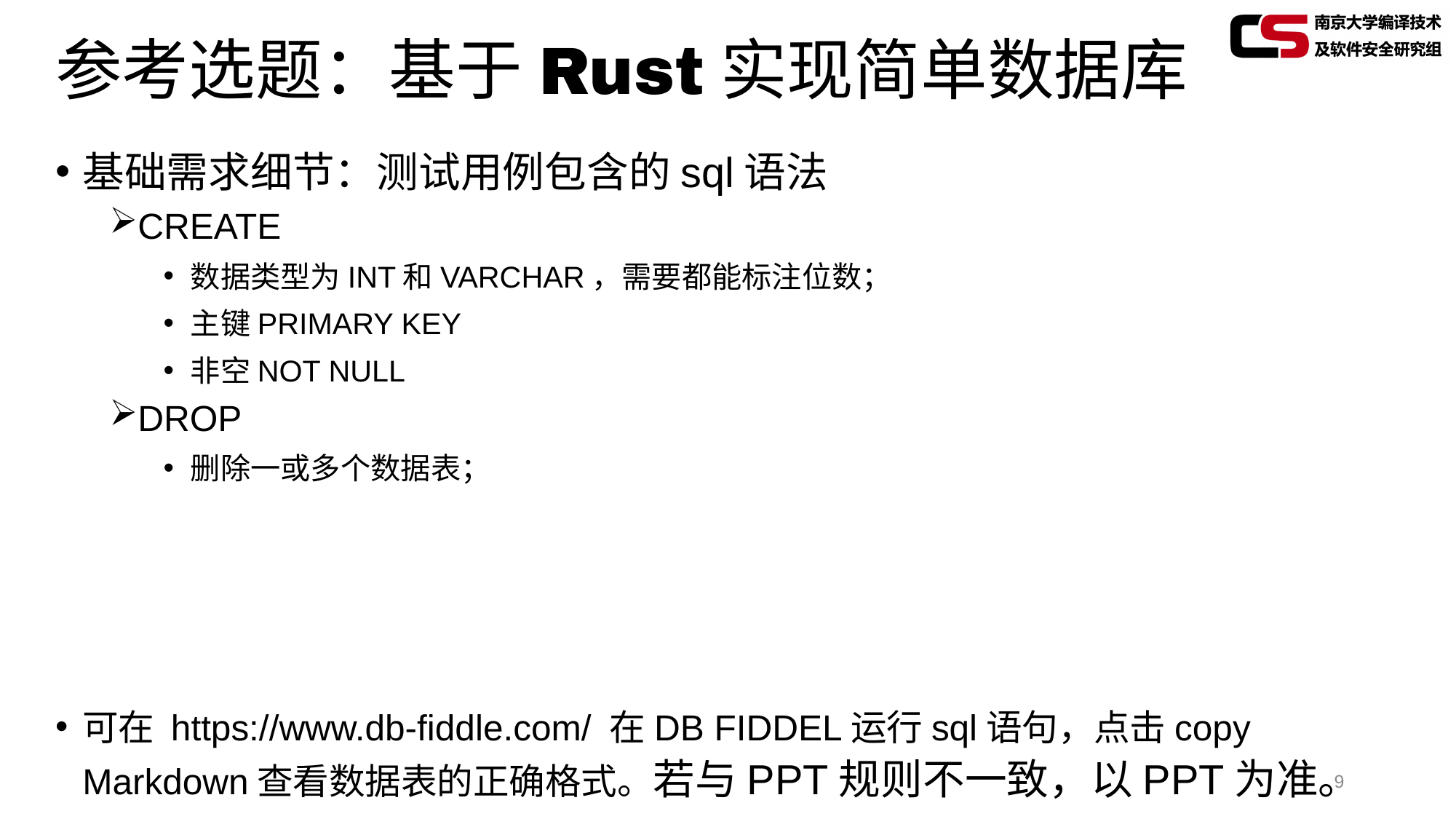

# 参考选题：基于Rust实现简单数据库
基础需求细节：测试用例包含的sql语法
CREATE
数据类型为INT和VARCHAR，需要都能标注位数；
主键PRIMARY KEY
非空NOT NULL
DROP
删除一或多个数据表；

可在 https://www.db-fiddle.com/ 在DB FIDDEL运行sql语句，点击copy Markdown查看数据表的正确格式。若与PPT规则不一致，以PPT为准。

9